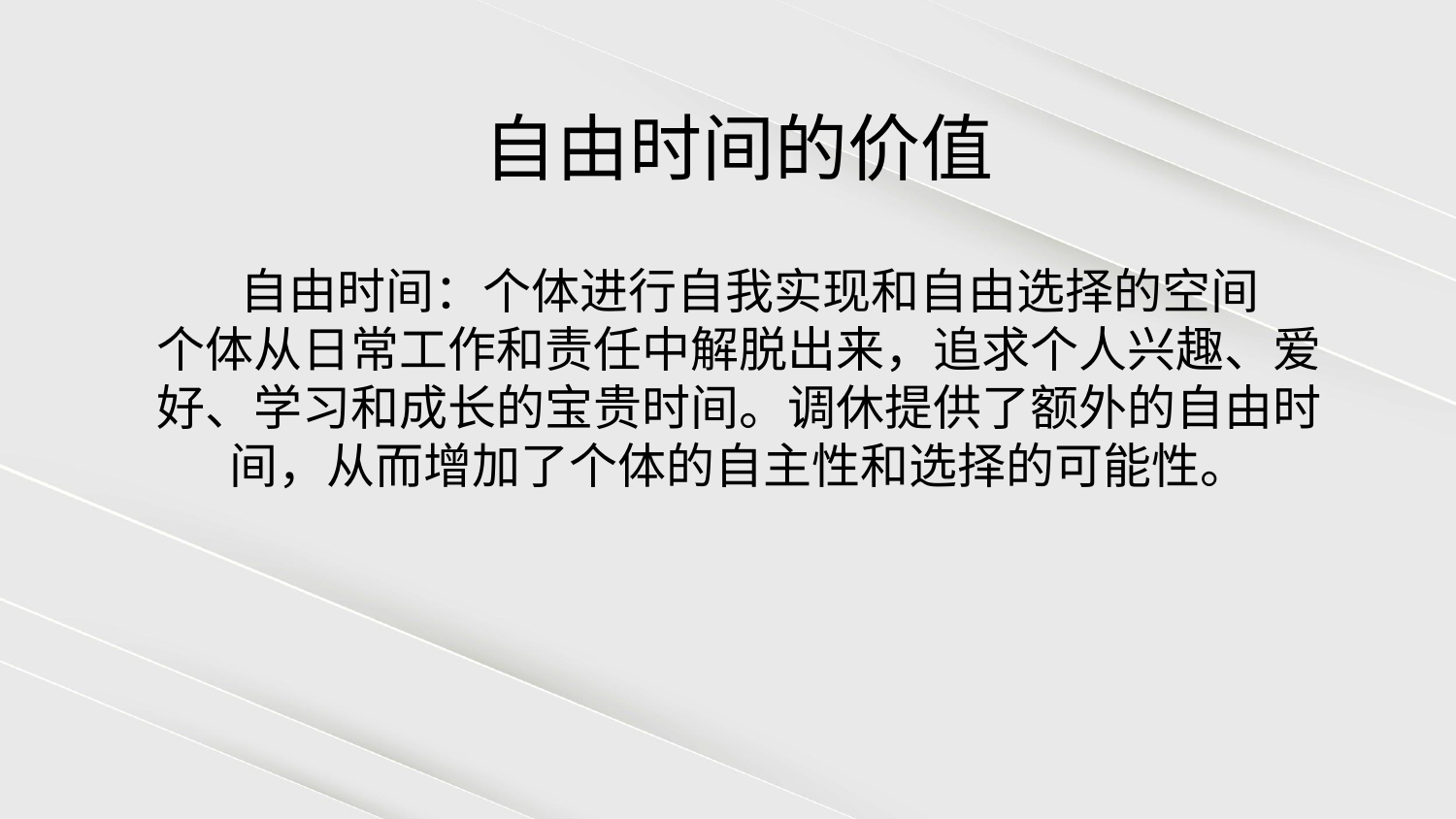

自由时间的价值
# 自由时间：个体进行自我实现和自由选择的空间 个体从日常工作和责任中解脱出来，追求个人兴趣、爱好、学习和成长的宝贵时间。调休提供了额外的自由时间，从而增加了个体的自主性和选择的可能性。